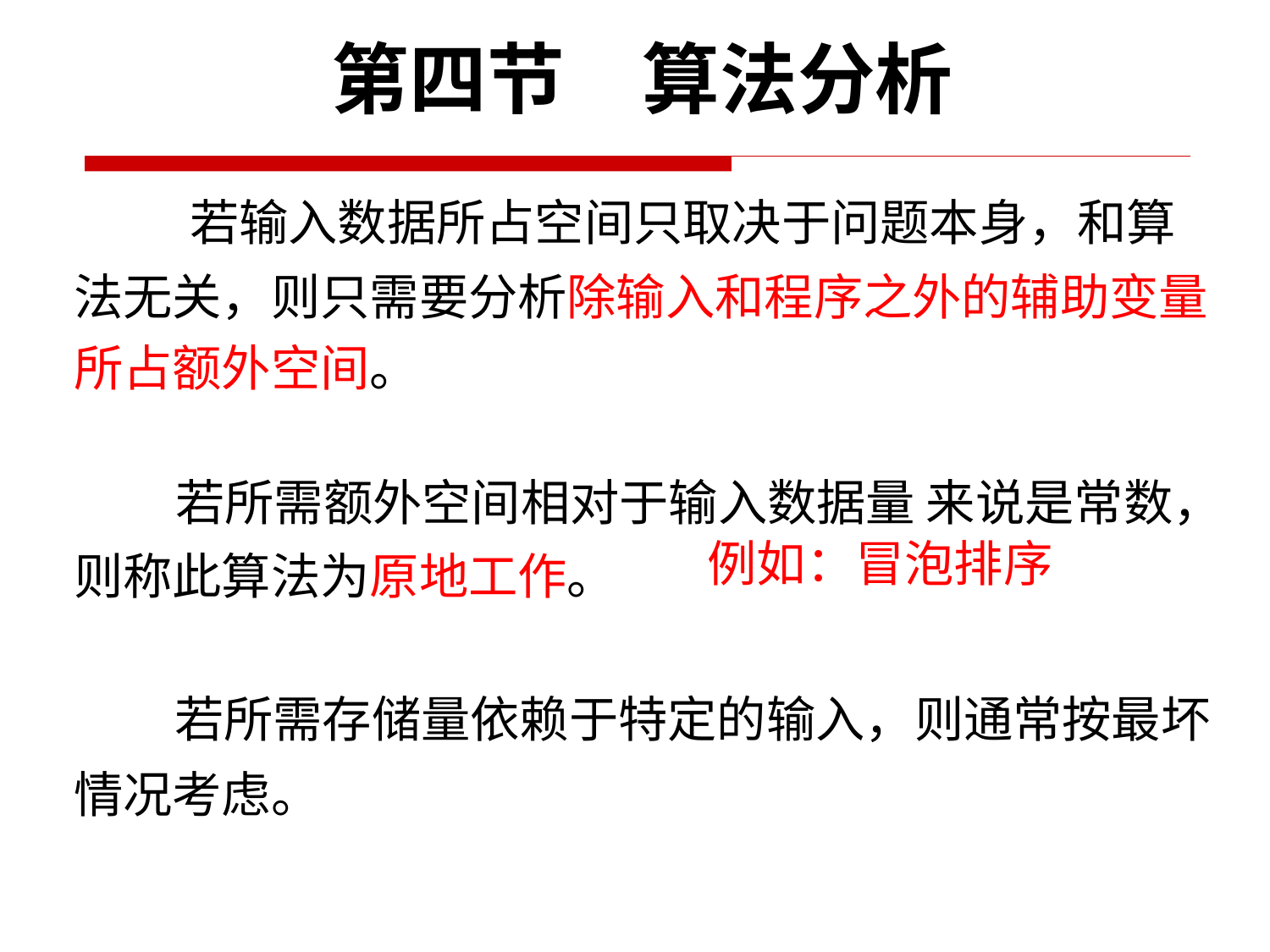

第四节　算法分析
       若输入数据所占空间只取决于问题本身，和算法无关，则只需要分析除输入和程序之外的辅助变量所占额外空间。
      若所需额外空间相对于输入数据量 来说是常数，则称此算法为原地工作。
例如：冒泡排序
      若所需存储量依赖于特定的输入，则通常按最坏情况考虑。